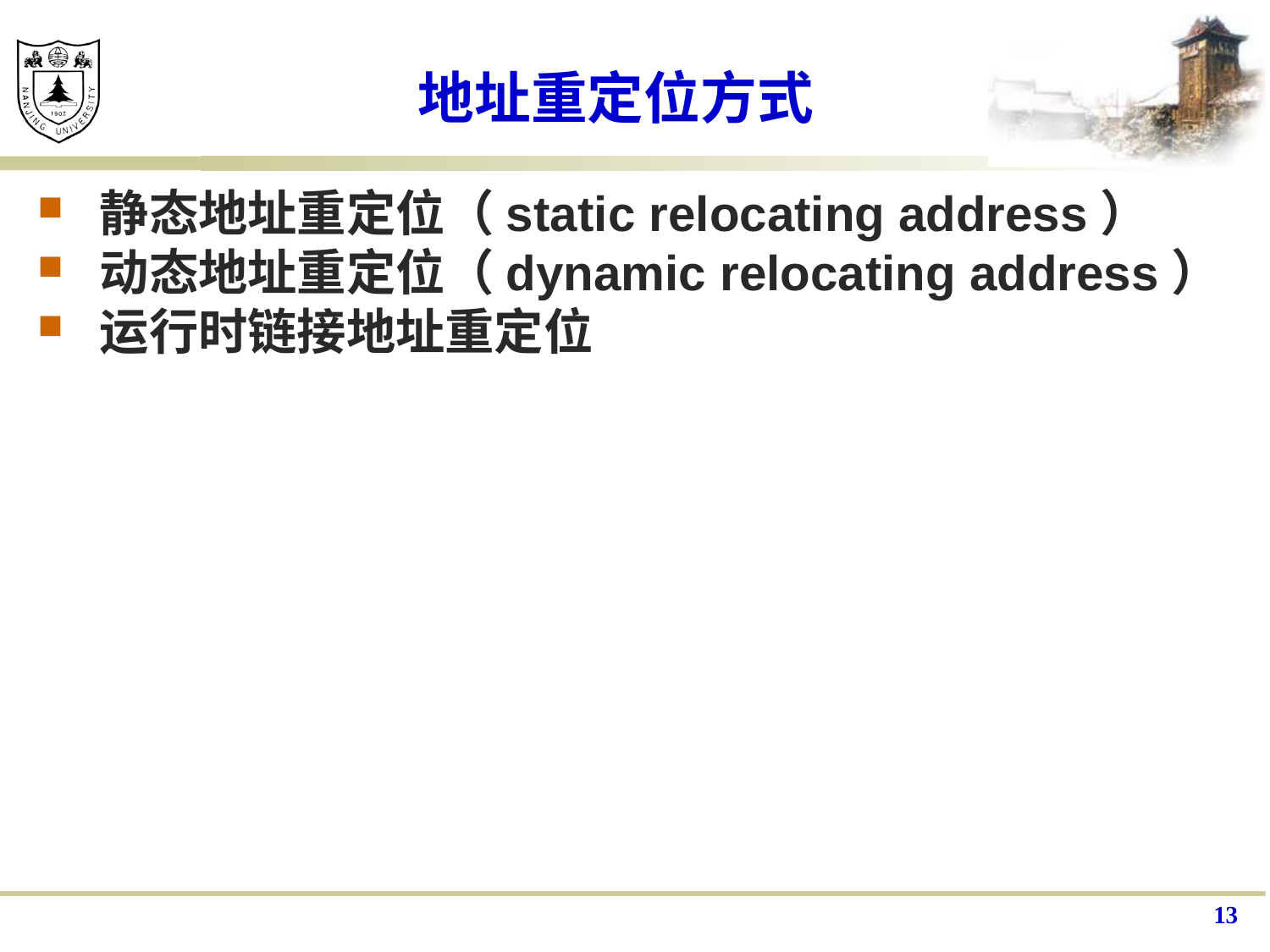

# 地址重定位方式
静态地址重定位（static relocating address）
动态地址重定位（dynamic relocating address）
运行时链接地址重定位
13